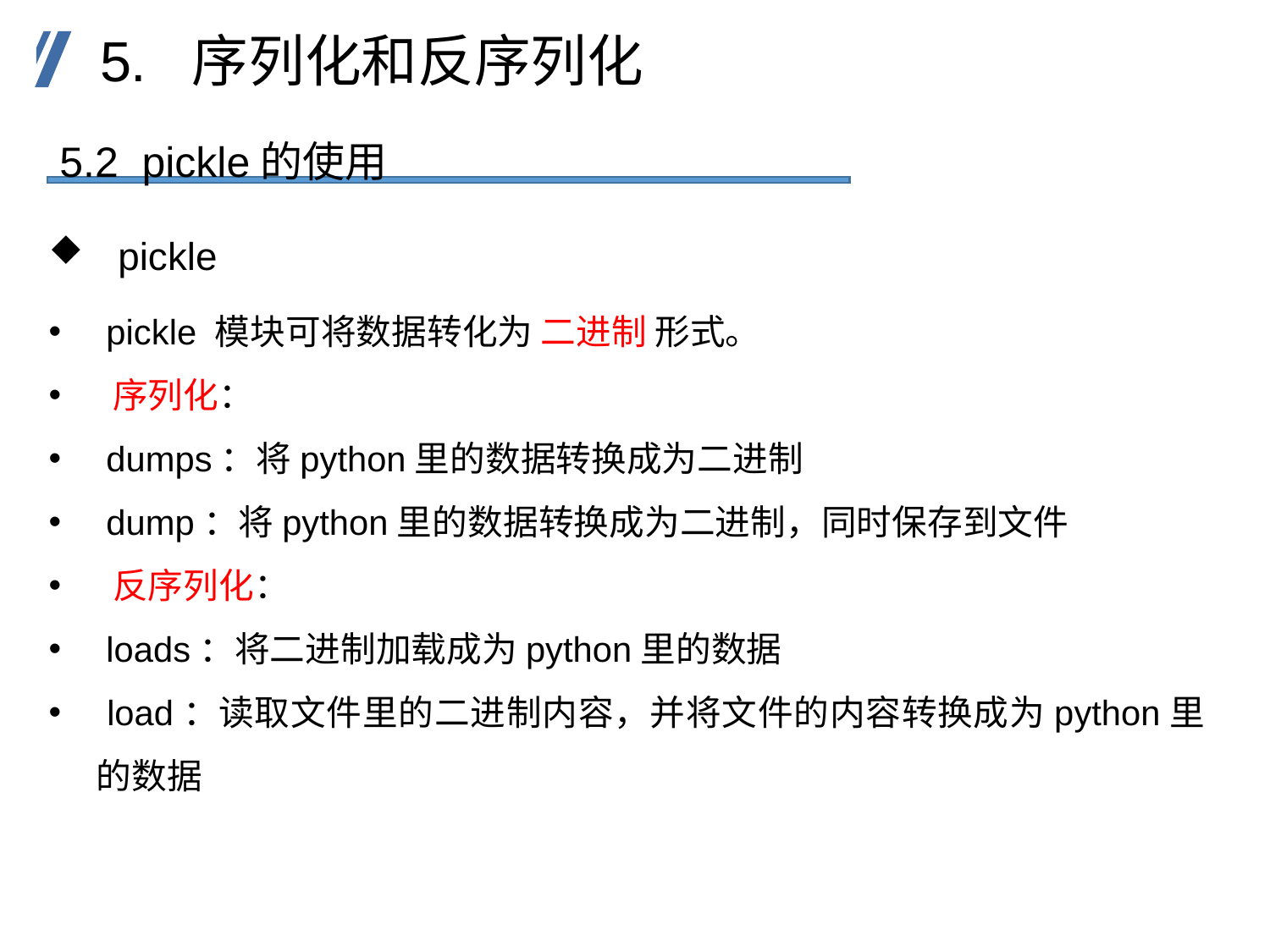

5.  序列化和反序列化
5.2  pickle的使用

  pickle
 pickle 模块可将数据转化为 二进制 形式。
 序列化：
 dumps：将python里的数据转换成为二进制
 dump：将python里的数据转换成为二进制，同时保存到文件
 反序列化：
 loads：将二进制加载成为python里的数据
 load：读取文件里的二进制内容，并将文件的内容转换成为python里的数据